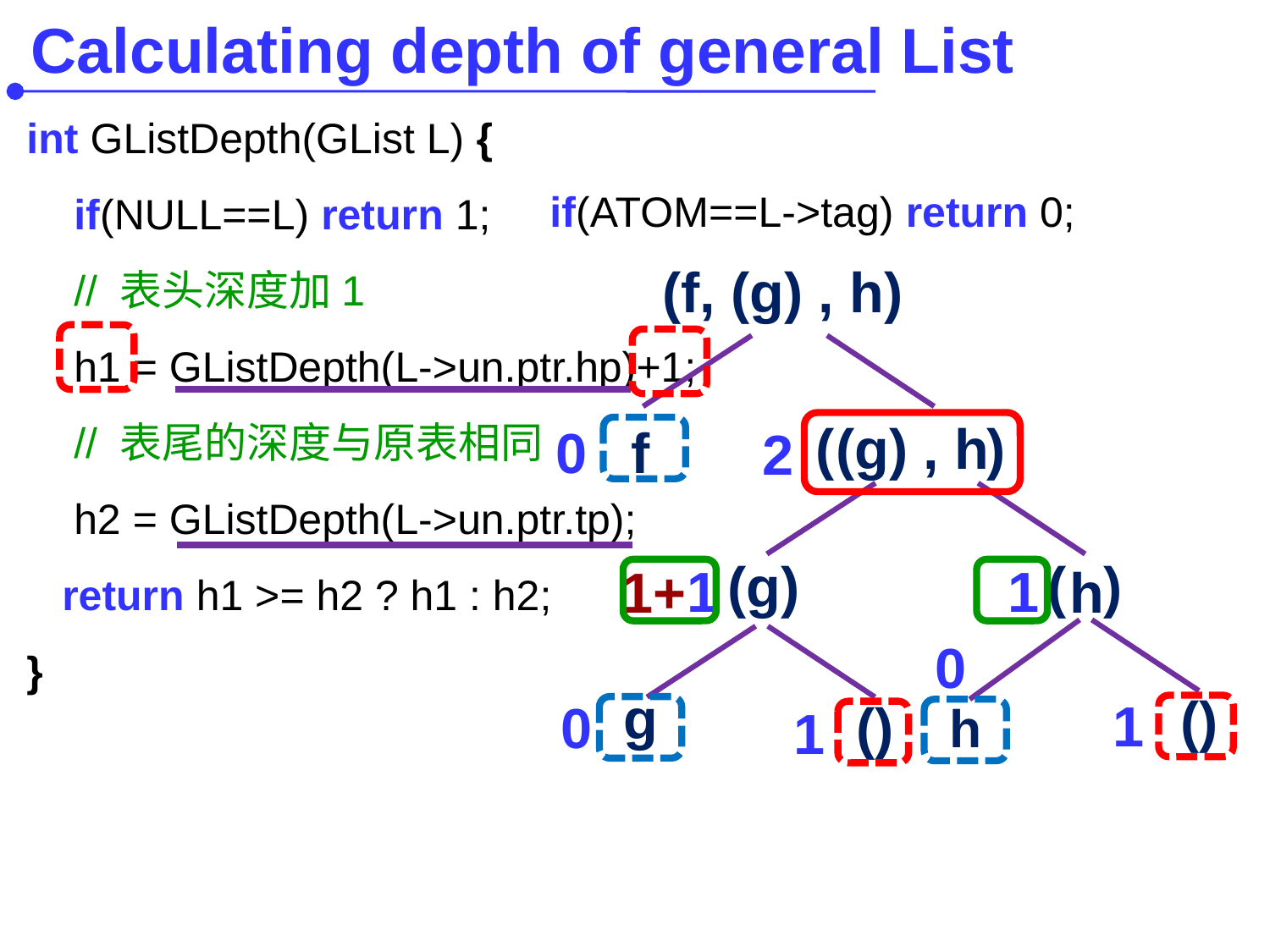

Calculating depth of general List
int GListDepth(GList L) {
    if(NULL==L) return 1;
    // 表头深度加1
    h1 = GListDepth(L->un.ptr.hp)+1;
    // 表尾的深度与原表相同
    h2 = GListDepth(L->un.ptr.tp);
   return h1 >= h2 ? h1 : h2;
}

if(ATOM==L->tag) return 0;
(f, (g) , h)

)
(
(g) , h
0
f
2

(g)
)
(
1
1
1+
h

0
g
()
1
0
()
h
1